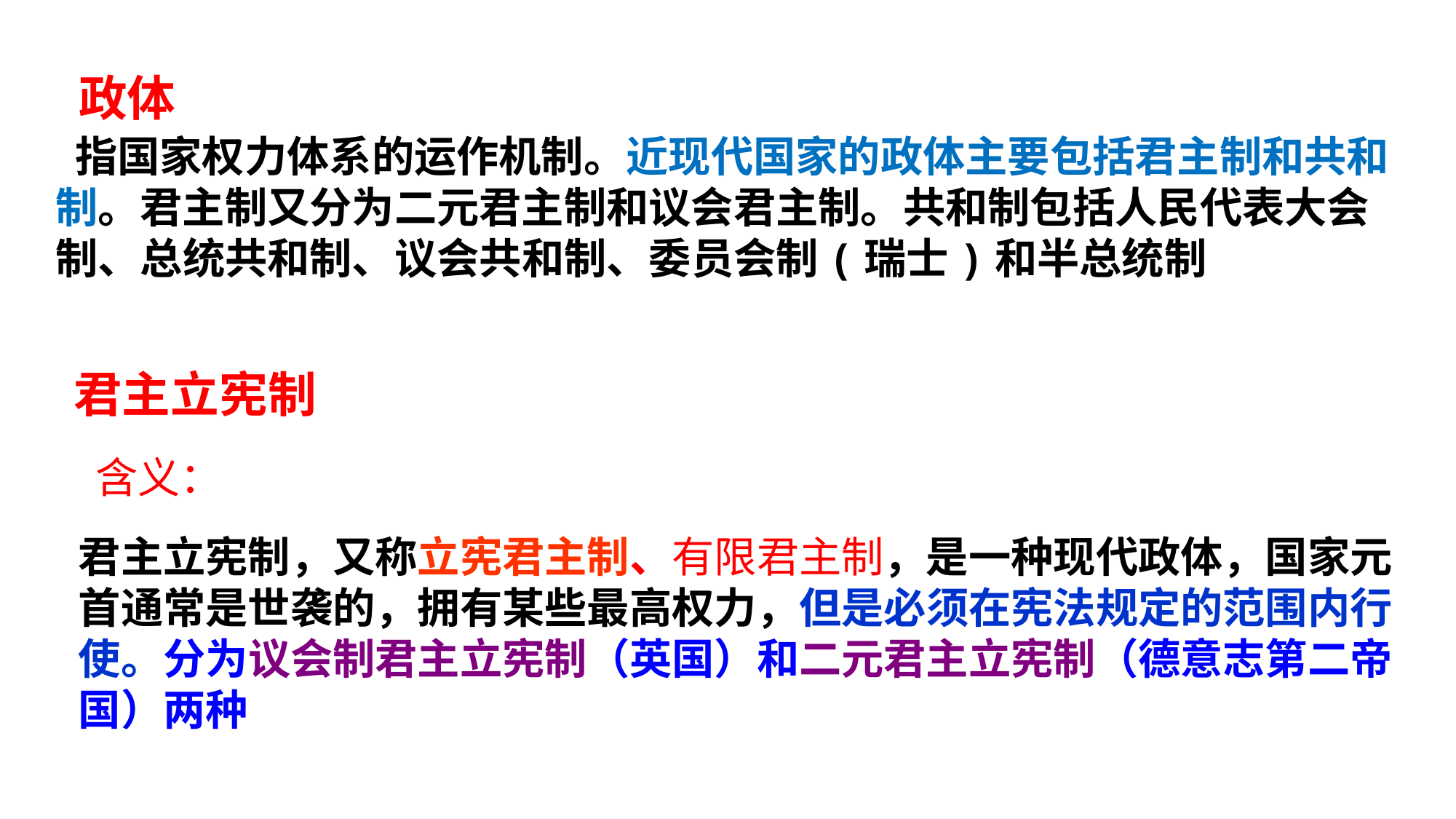

政体
 指国家权力体系的运作机制。近现代国家的政体主要包括君主制和共和制。君主制又分为二元君主制和议会君主制。共和制包括人民代表大会制、总统共和制、议会共和制、委员会制(瑞士)和半总统制
君主立宪制
含义：
君主立宪制，又称立宪君主制、有限君主制，是一种现代政体，国家元首通常是世袭的，拥有某些最高权力，但是必须在宪法规定的范围内行使。分为议会制君主立宪制（英国）和二元君主立宪制（德意志第二帝国）两种